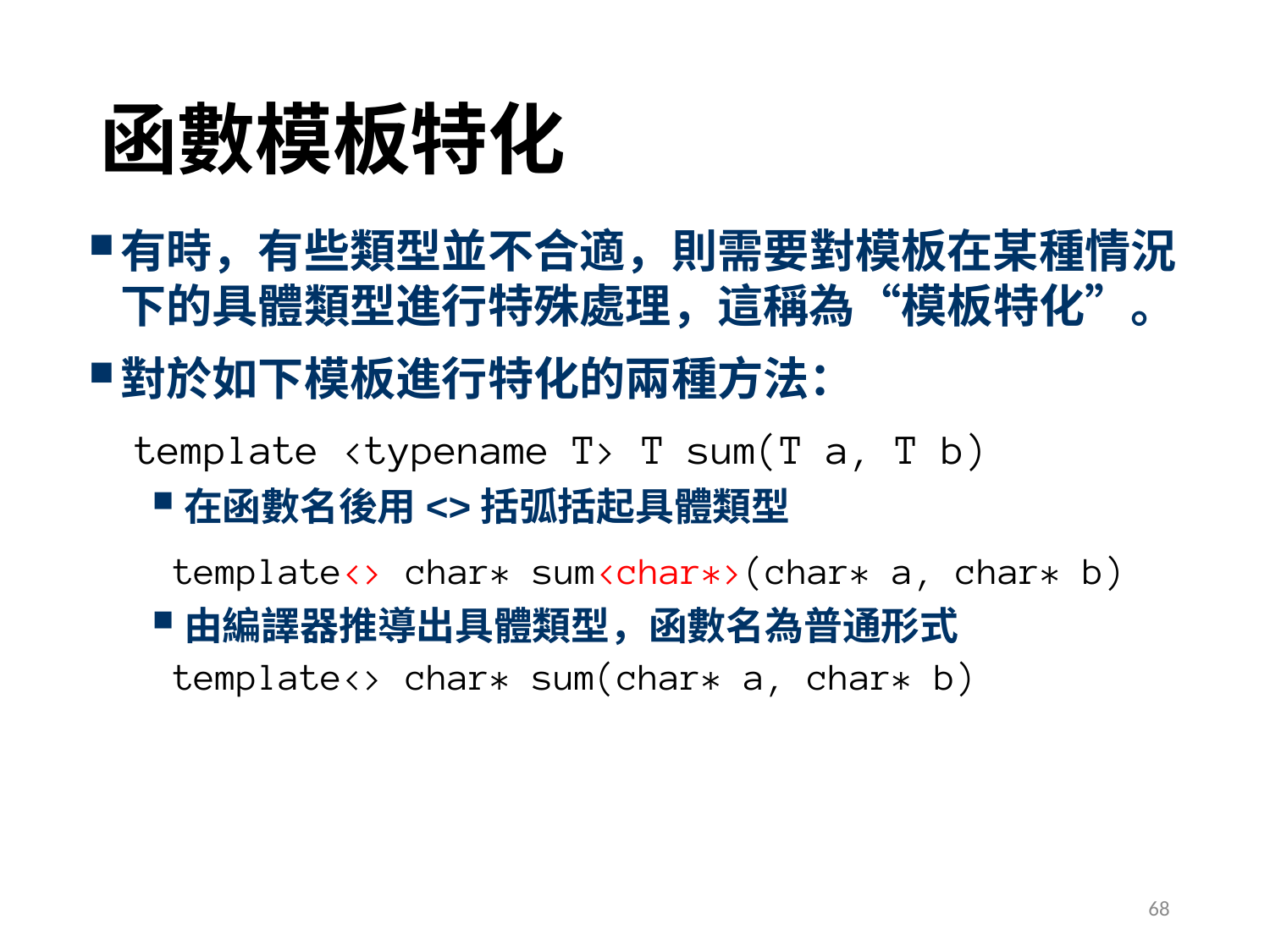

# 函數模板特化
有時，有些類型並不合適，則需要對模板在某種情況下的具體類型進行特殊處理，這稱為“模板特化”。
對於如下模板進行特化的兩種方法：
  template <typename T> T sum(T a, T b)
在函數名後用<>括弧括起具體類型
    template<> char* sum<char*>(char* a, char* b)
由編譯器推導出具體類型，函數名為普通形式
 template<> char* sum(char* a, char* b)

68